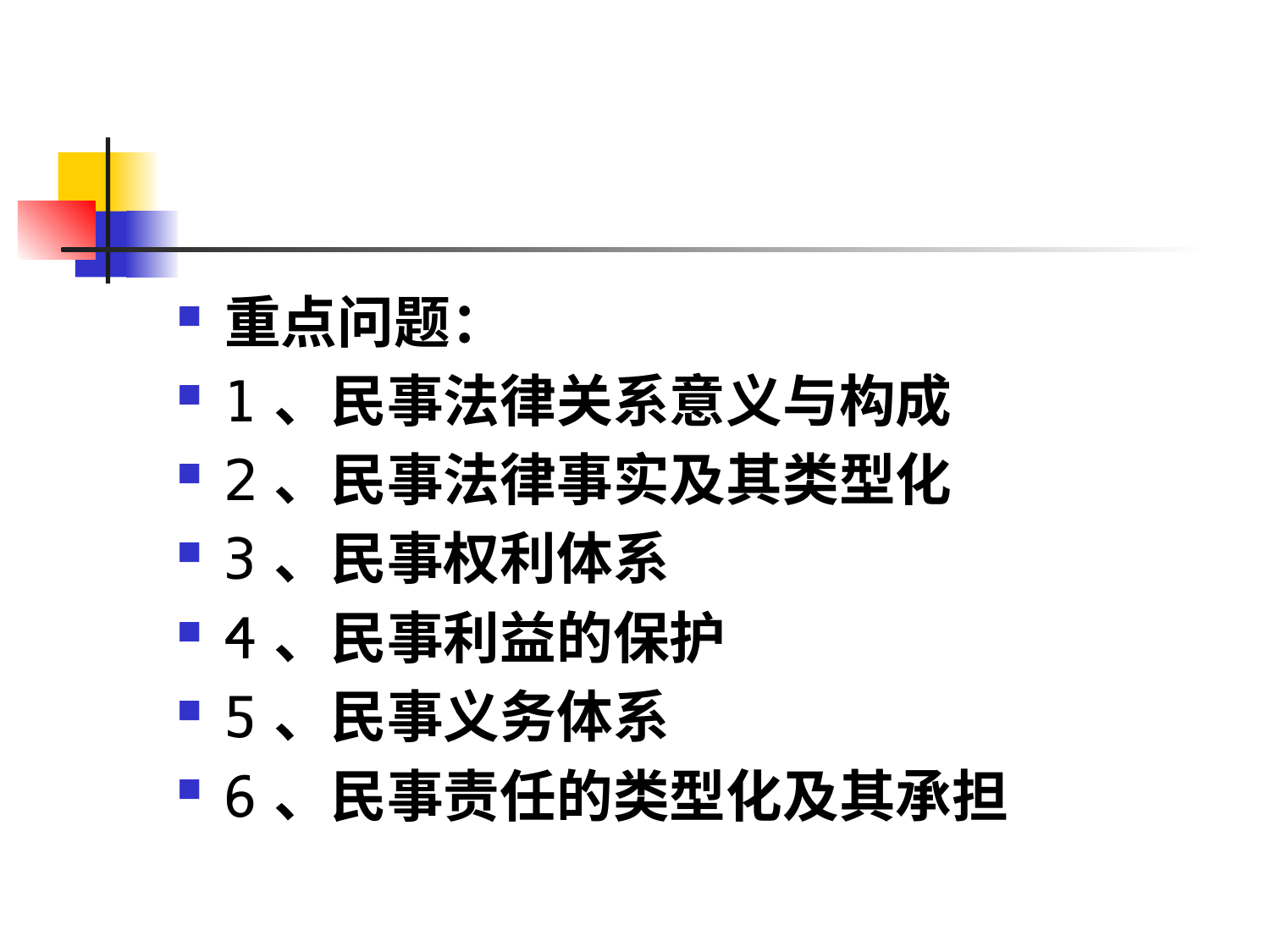

#
重点问题：
1、民事法律关系意义与构成
2、民事法律事实及其类型化
3、民事权利体系
4、民事利益的保护
5、民事义务体系
6、民事责任的类型化及其承担